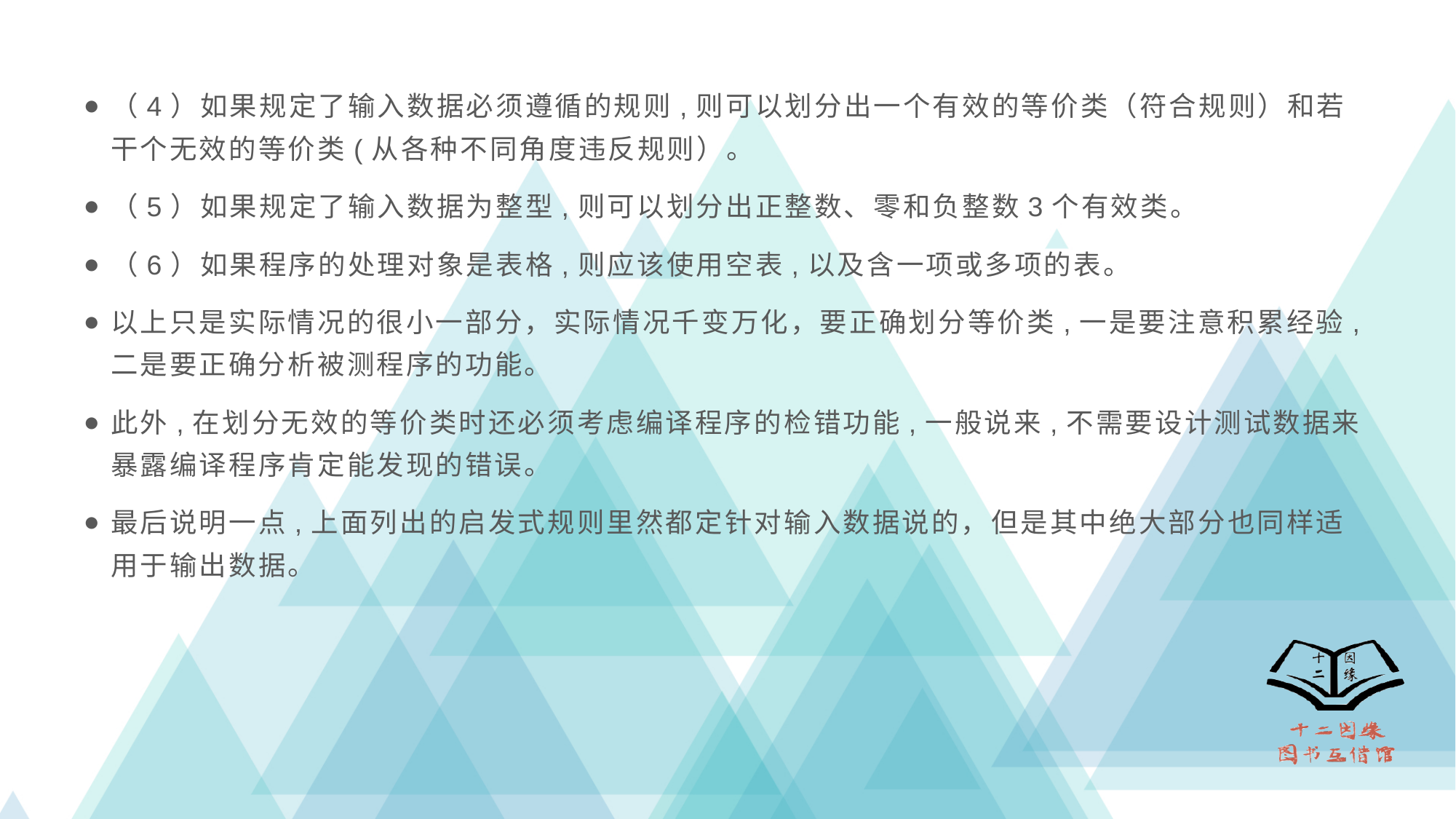

（4）如果规定了输入数据必须遵循的规则,则可以划分出一个有效的等价类（符合规则）和若干个无效的等价类(从各种不同角度违反规则）。
（5）如果规定了输入数据为整型,则可以划分出正整数、零和负整数3个有效类。
（6）如果程序的处理对象是表格,则应该使用空表,以及含一项或多项的表。
以上只是实际情况的很小一部分，实际情况千变万化，要正确划分等价类,一是要注意积累经验,二是要正确分析被测程序的功能。
此外,在划分无效的等价类时还必须考虑编译程序的检错功能,一般说来,不需要设计测试数据来暴露编译程序肯定能发现的错误。
最后说明一点,上面列出的启发式规则里然都定针对输入数据说的，但是其中绝大部分也同样适用于输出数据。